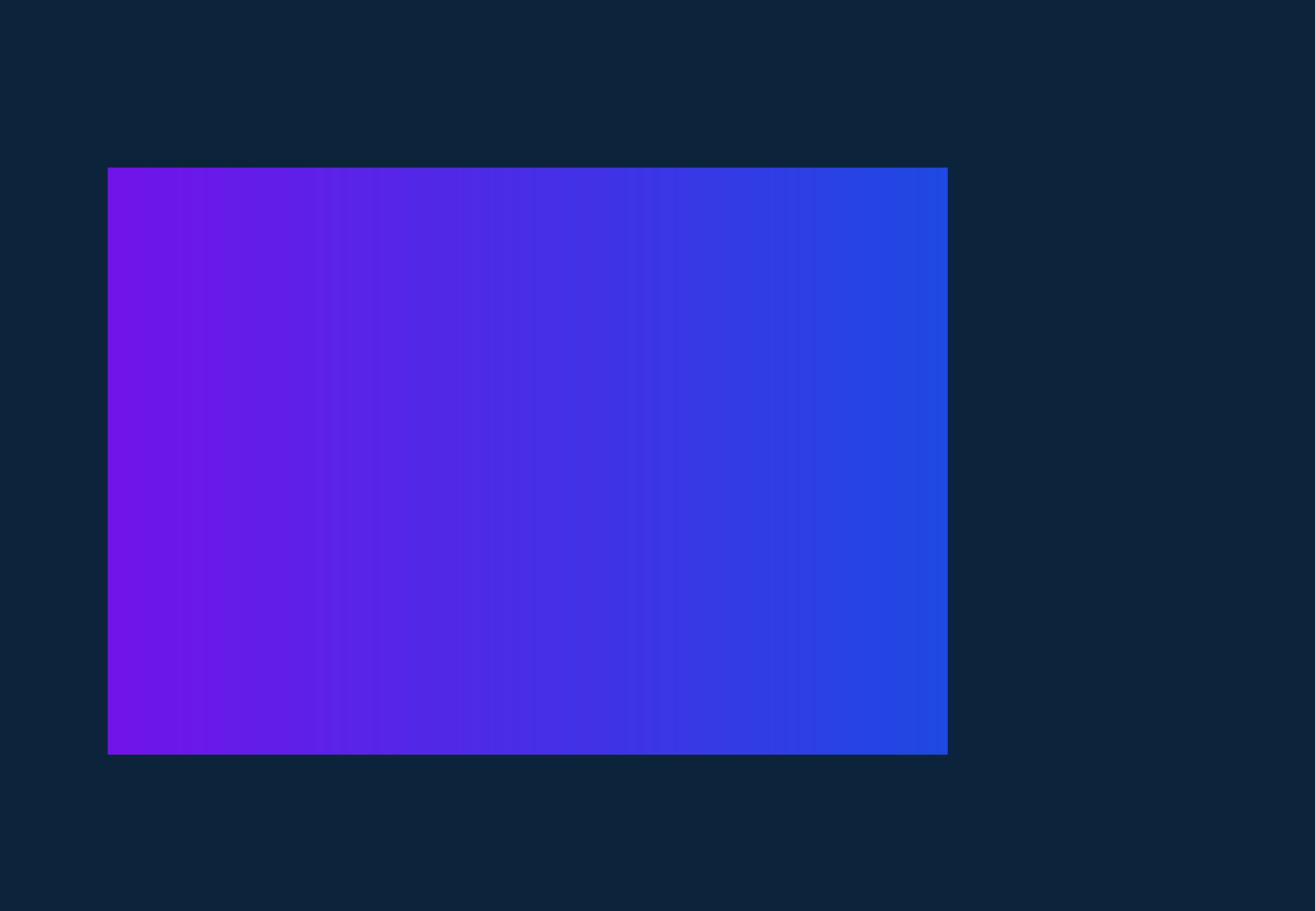

[Appendix]
Methodology
– 데이터 기준, 핀테크 정의 및 분류 기준